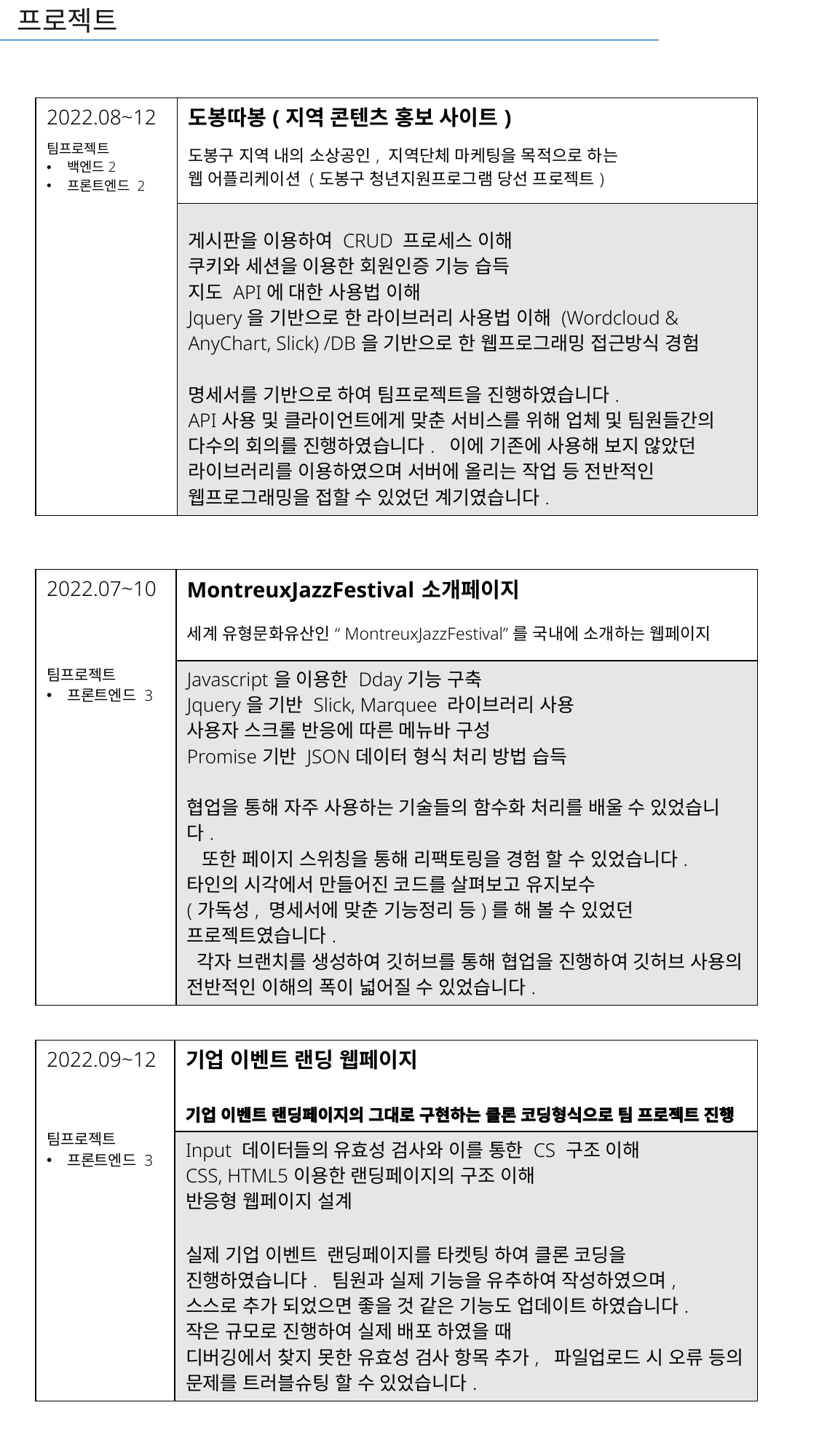

프로젝트

| 2022.08~12 팀프로젝트 백엔드2 프론트엔드 2 | 도봉따봉(지역 콘텐츠 홍보 사이트) 도봉구 지역 내의 소상공인, 지역단체 마케팅을 목적으로 하는 웹 어플리케이션 (도봉구 청년지원프로그램 당선 프로젝트) |
| --- | --- |
|  | 게시판을 이용하여 CRUD 프로세스 이해 쿠키와 세션을 이용한 회원인증 기능 습득 지도 API에 대한 사용법 이해 Jquery을 기반으로 한 라이브러리 사용법 이해 (Wordcloud & AnyChart, Slick) /DB을 기반으로 한 웹프로그래밍 접근방식 경험 명세서를 기반으로 하여 팀프로젝트을 진행하였습니다. API사용 및 클라이언트에게 맞춘 서비스를 위해 업체 및 팀원들간의 다수의 회의를 진행하였습니다. 이에 기존에 사용해 보지 않았던 라이브러리를 이용하였으며 서버에 올리는 작업 등 전반적인 웹프로그래밍을 접할 수 있었던 계기였습니다. |
| 2022.07~10 팀프로젝트 프론트엔드 3 | MontreuxJazzFestival 소개페이지 세계 유형문화유산인 “MontreuxJazzFestival”를 국내에 소개하는 웹페이지 |
| --- | --- |
|  | Javascript을 이용한 Dday기능 구축 Jquery을 기반 Slick, Marquee 라이브러리 사용 사용자 스크롤 반응에 따른 메뉴바 구성 Promise기반 JSON데이터 형식 처리 방법 습득 협업을 통해 자주 사용하는 기술들의 함수화 처리를 배울 수 있었습니다. 또한 페이지 스위칭을 통해 리팩토링을 경험 할 수 있었습니다. 타인의 시각에서 만들어진 코드를 살펴보고 유지보수 (가독성, 명세서에 맞춘 기능정리 등)를 해 볼 수 있었던 프로젝트였습니다. 각자 브랜치를 생성하여 깃허브를 통해 협업을 진행하여 깃허브 사용의 전반적인 이해의 폭이 넓어질 수 있었습니다. |
| 2022.09~12 팀프로젝트 프론트엔드 3 | 기업 이벤트 랜딩 웹페이지 기업 이벤트 랜딩페이지의 그대로 구현하는 클론 코딩형식으로 팀 프로젝트 진행 |
| --- | --- |
|  | Input 데이터들의 유효성 검사와 이를 통한 CS 구조 이해 CSS, HTML5이용한 랜딩페이지의 구조 이해 반응형 웹페이지 설계 실제 기업 이벤트 랜딩페이지를 타켓팅 하여 클론 코딩을 진행하였습니다. 팀원과 실제 기능을 유추하여 작성하였으며, 스스로 추가 되었으면 좋을 것 같은 기능도 업데이트 하였습니다. 작은 규모로 진행하여 실제 배포 하였을 때 디버깅에서 찾지 못한 유효성 검사 항목 추가, 파일업로드 시 오류 등의 문제를 트러블슈팅 할 수 있었습니다. |